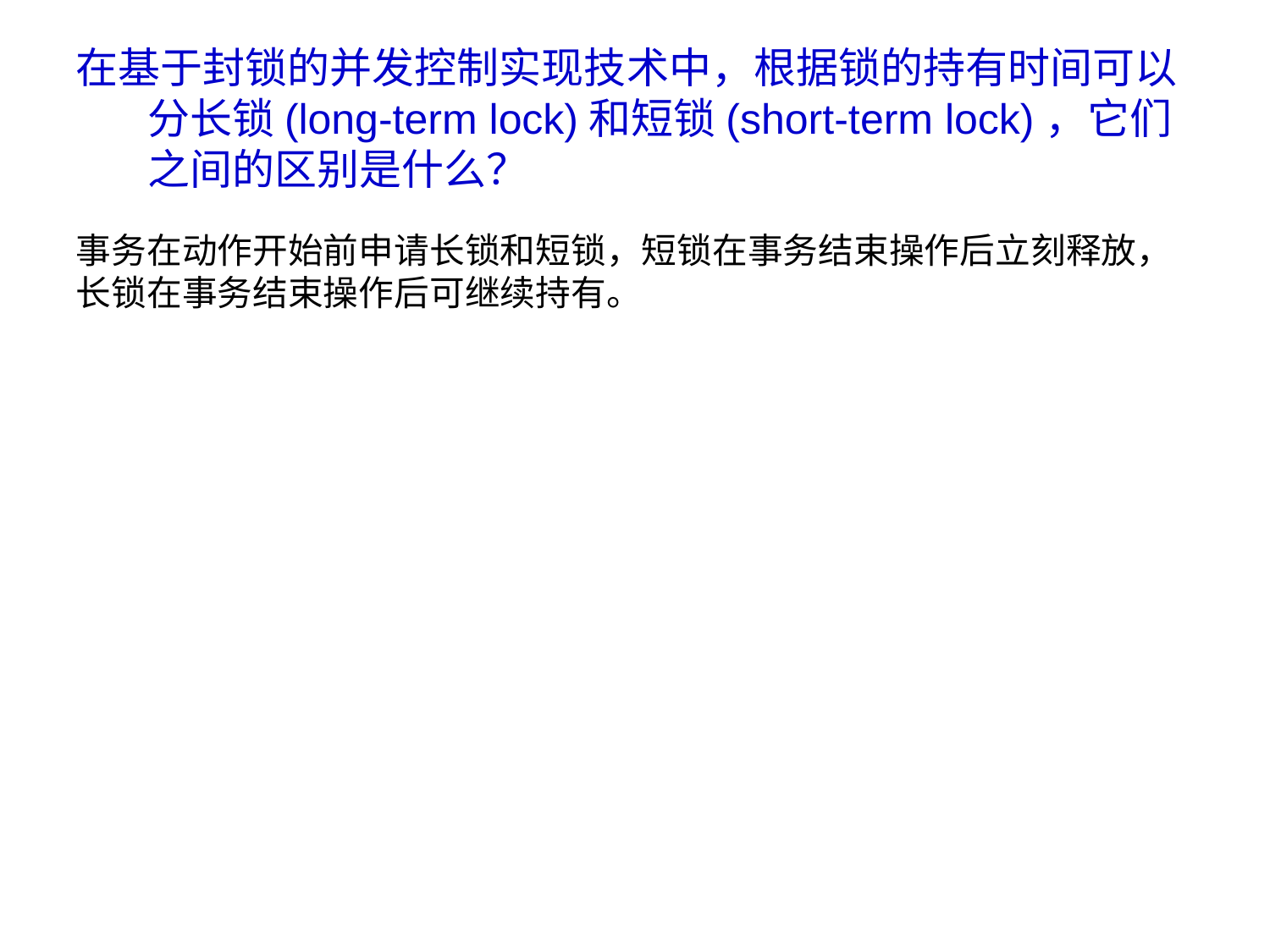

# 在基于封锁的并发控制实现技术中，根据锁的持有时间可以分长锁(long-term lock)和短锁(short-term lock)，它们之间的区别是什么？
事务在动作开始前申请长锁和短锁，短锁在事务结束操作后立刻释放，长锁在事务结束操作后可继续持有。